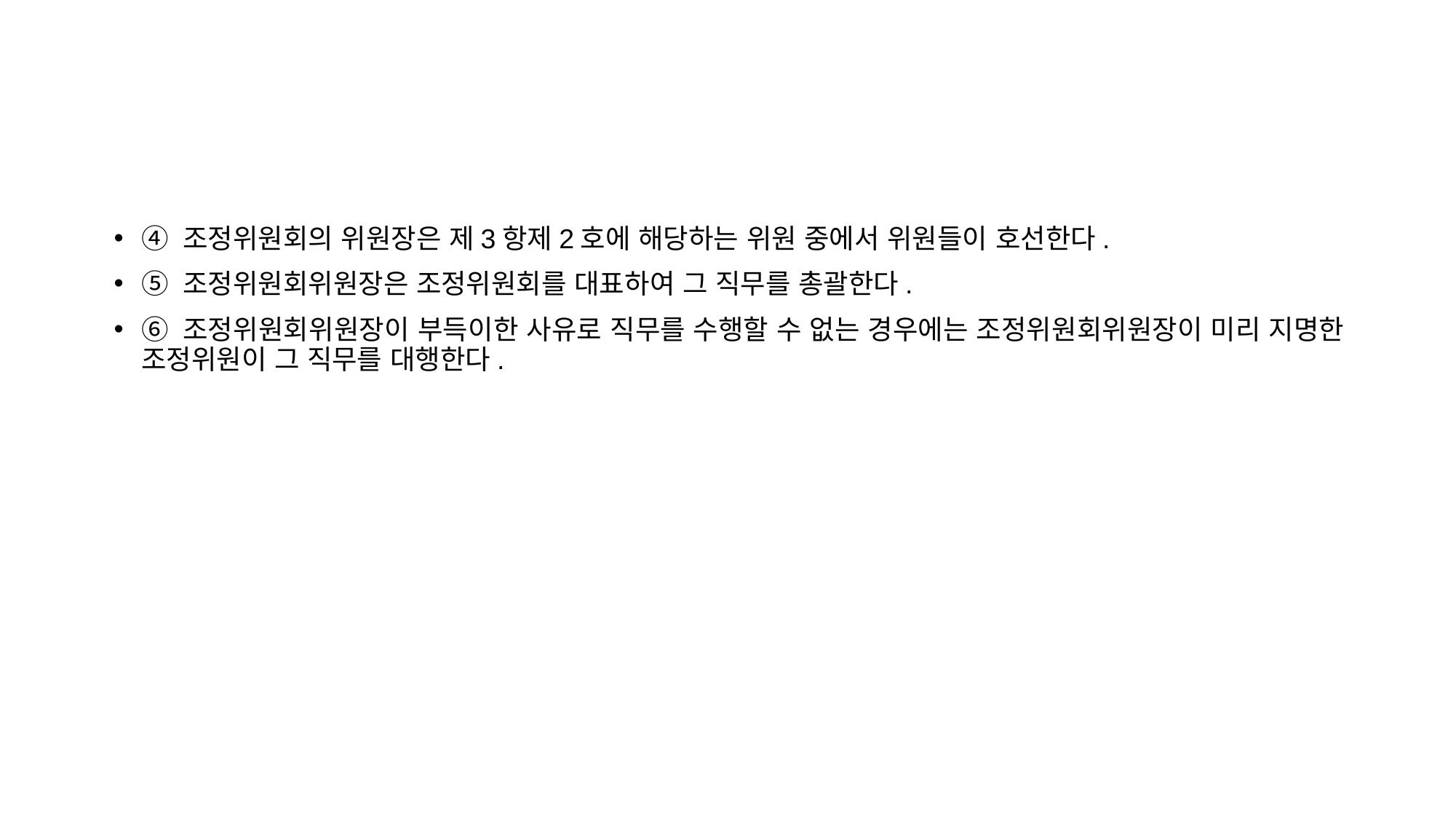

④ 조정위원회의 위원장은 제3항제2호에 해당하는 위원 중에서 위원들이 호선한다.
⑤ 조정위원회위원장은 조정위원회를 대표하여 그 직무를 총괄한다.
⑥ 조정위원회위원장이 부득이한 사유로 직무를 수행할 수 없는 경우에는 조정위원회위원장이 미리 지명한 조정위원이 그 직무를 대행한다.